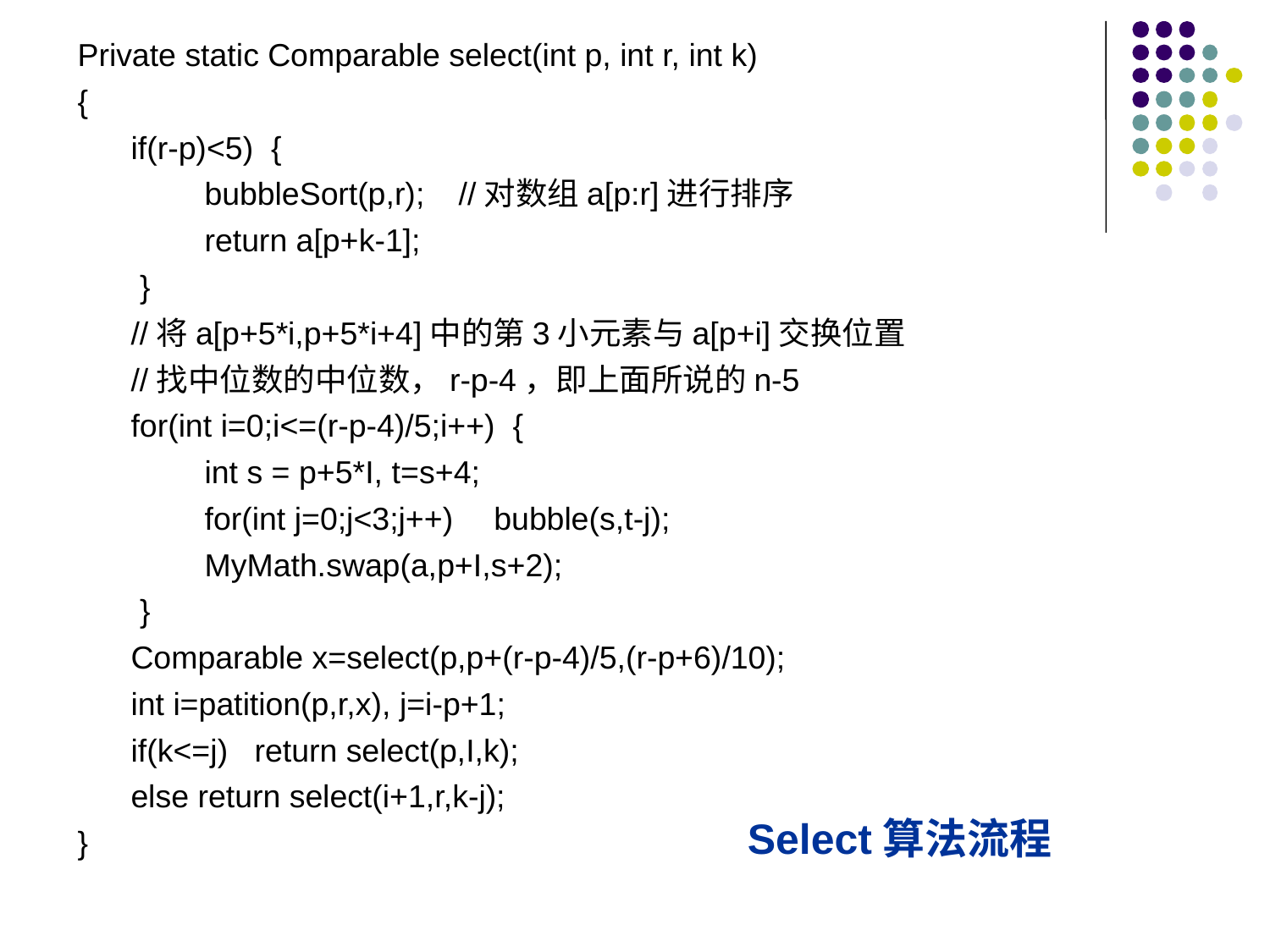

Private static Comparable select(int p, int r, int k)
{
      if(r-p)<5)  {
	bubbleSort(p,r);	//对数组a[p:r]进行排序
	return a[p+k-1];
       }
      //将a[p+5*i,p+5*i+4]中的第3小元素与a[p+i]交换位置
      //找中位数的中位数，r-p-4，即上面所说的n-5
      for(int i=0;i<=(r-p-4)/5;i++)  {
	int s = p+5*I, t=s+4;
	for(int j=0;j<3;j++)	    bubble(s,t-j);
	MyMath.swap(a,p+I,s+2);
       }
      Comparable x=select(p,p+(r-p-4)/5,(r-p+6)/10);
      int i=patition(p,r,x), j=i-p+1;
      if(k<=j)   return select(p,I,k);
      else return select(i+1,r,k-j);
}
Select算法流程